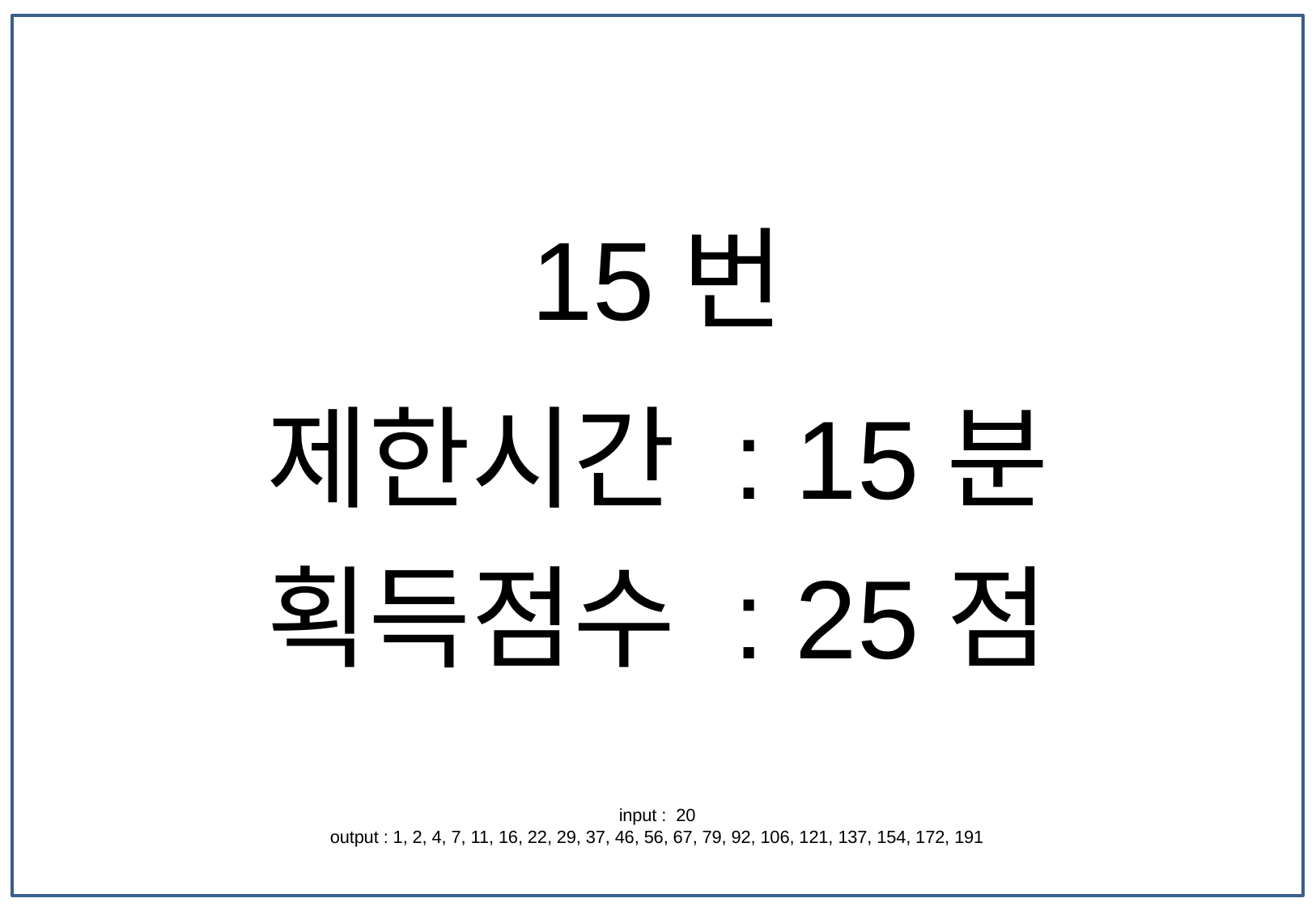

15번
제한시간 : 15분
획득점수 : 25점
input :  20
output : 1, 2, 4, 7, 11, 16, 22, 29, 37, 46, 56, 67, 79, 92, 106, 121, 137, 154, 172, 191